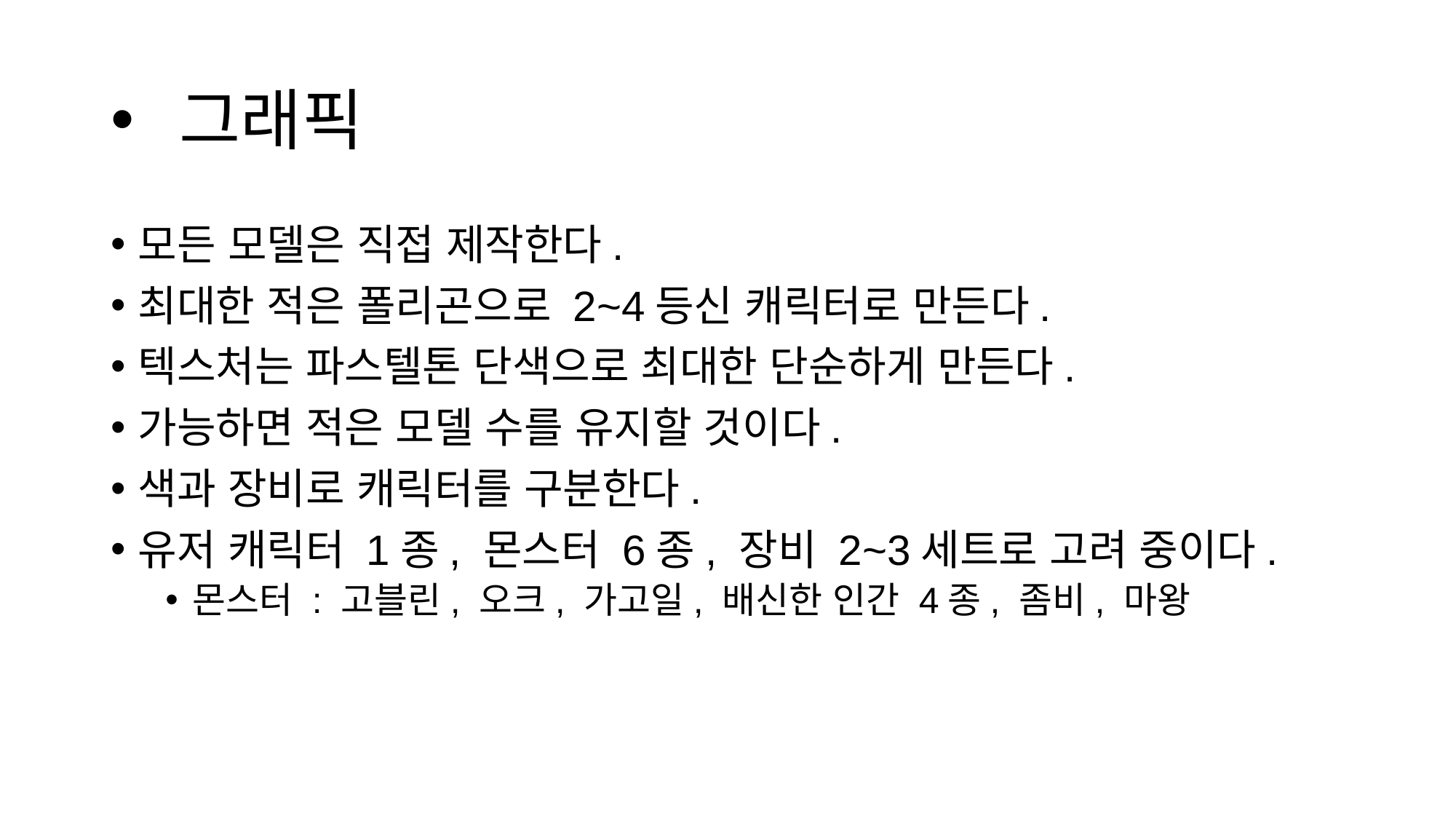

# 그래픽
모든 모델은 직접 제작한다.
최대한 적은 폴리곤으로 2~4등신 캐릭터로 만든다.
텍스처는 파스텔톤 단색으로 최대한 단순하게 만든다.
가능하면 적은 모델 수를 유지할 것이다.
색과 장비로 캐릭터를 구분한다.
유저 캐릭터 1종, 몬스터 6종, 장비 2~3세트로 고려 중이다.
몬스터 : 고블린, 오크, 가고일, 배신한 인간 4종, 좀비, 마왕